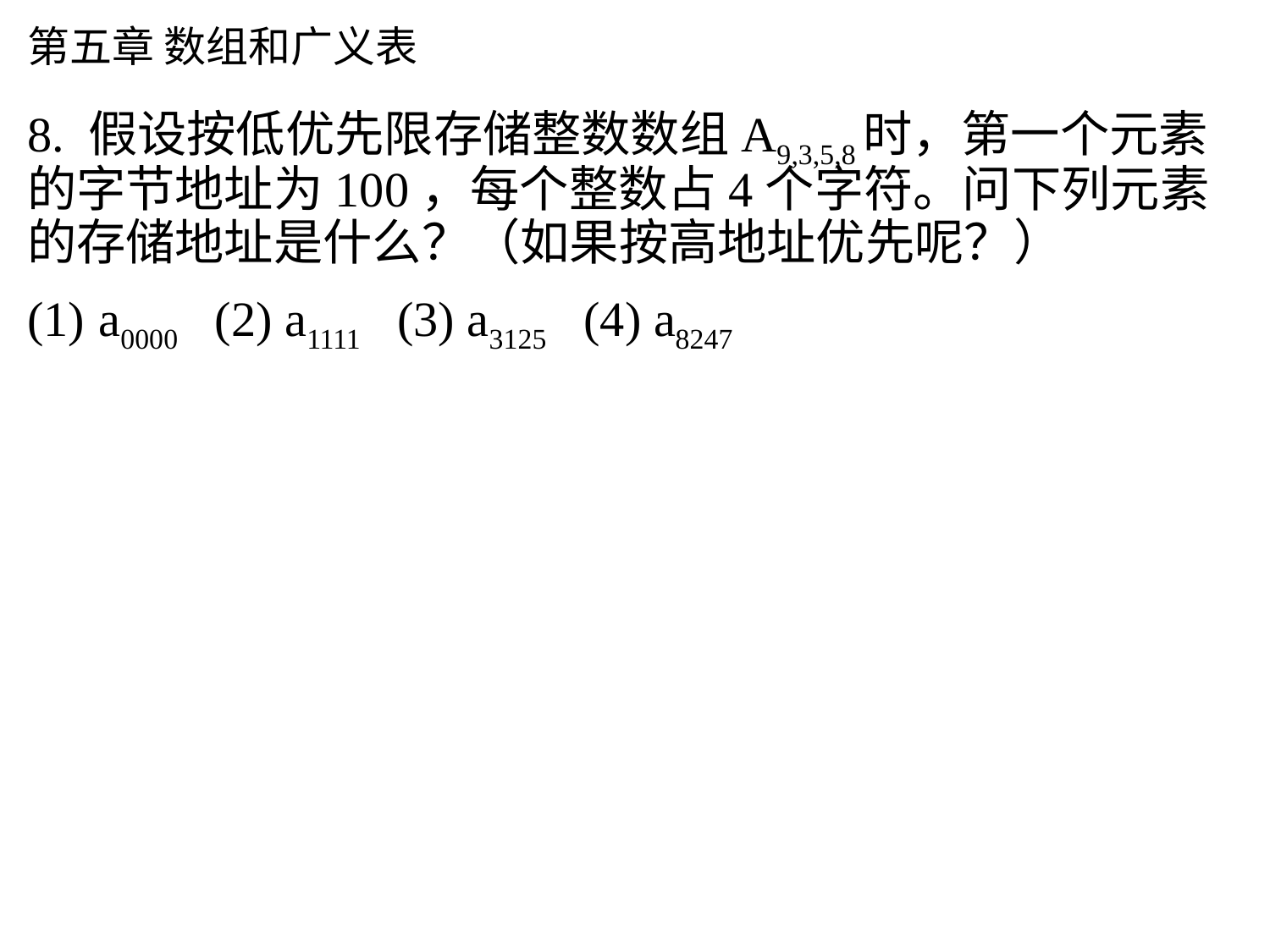

# 第五章 数组和广义表
8. 假设按低优先限存储整数数组A9,3,5,8时，第一个元素的字节地址为100，每个整数占4个字符。问下列元素的存储地址是什么？（如果按高地址优先呢？）
a0000   (2) a1111   (3) a3125   (4) a8247

LOC(0,0,0,0)=100
LOC(1,1,1,1)=100+(1×3×5×8 + 1×5×8 + 1×8 + 1)×4=776
LOC(3,1,2,5)=100+(3×3×5×8 + 1×5×8 + 2×8 + 5)×4=1784
LOC(8,2,4,7)=100+(8×3×5×8 + 2×5×8 + 4×8 + 7)×4=4416